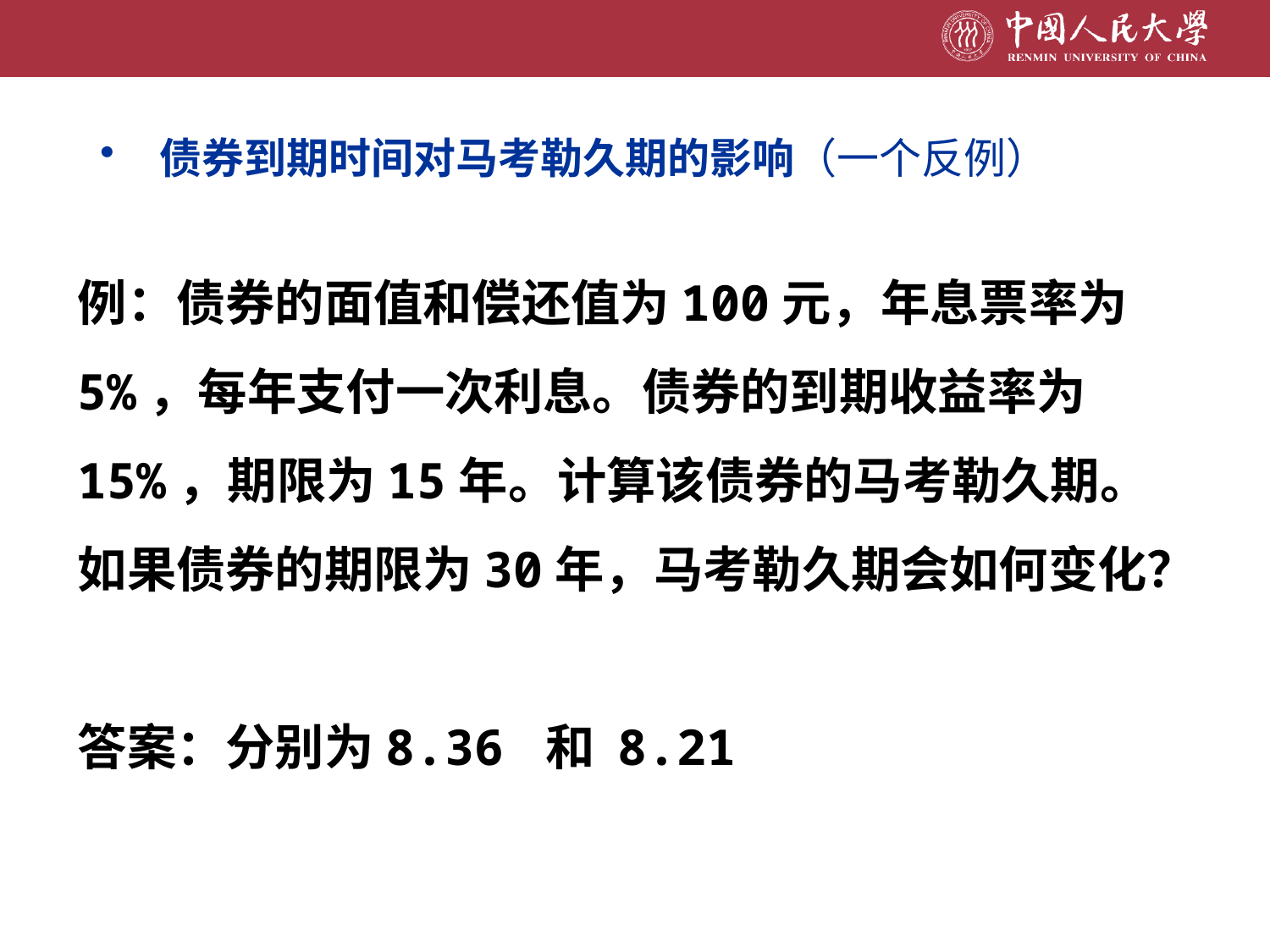

债券到期时间对马考勒久期的影响（一个反例）
例：债券的面值和偿还值为100元，年息票率为5%，每年支付一次利息。债券的到期收益率为15%，期限为15年。计算该债券的马考勒久期。如果债券的期限为30年，马考勒久期会如何变化？

答案：分别为8.36 和 8.21